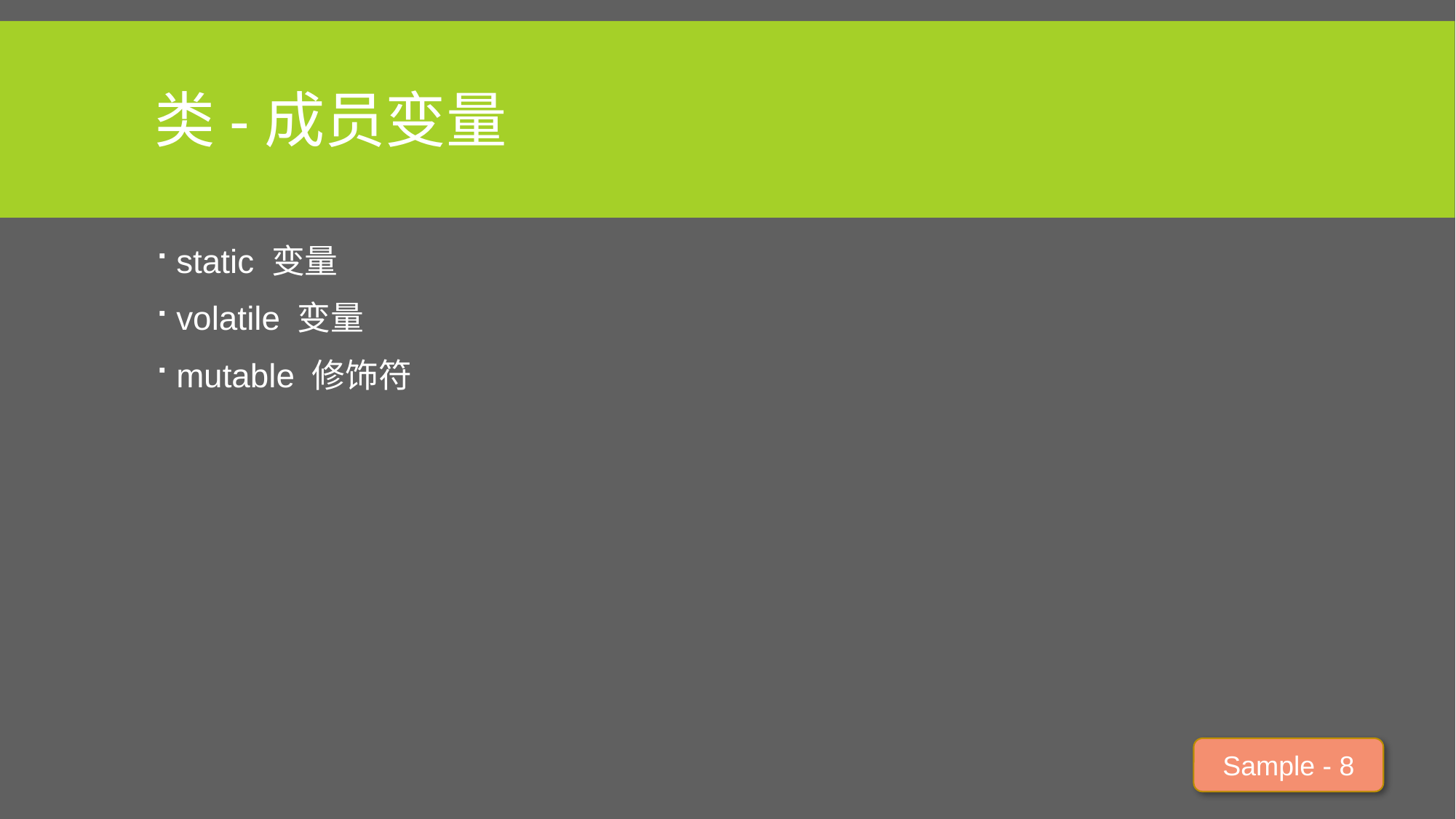

# 类-成员变量
static 变量
volatile 变量
mutable 修饰符
Sample - 8